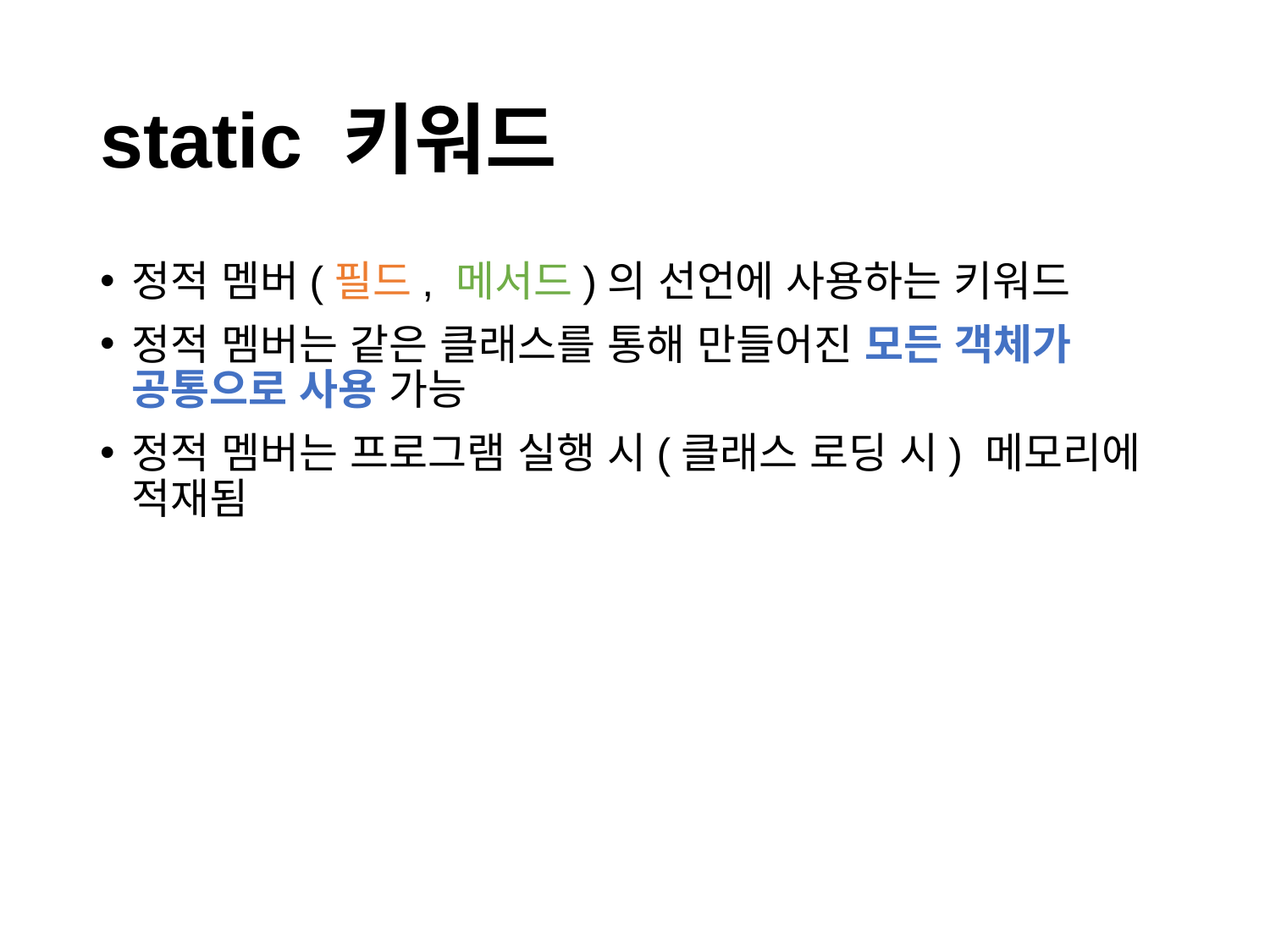

# static 키워드
정적 멤버(필드, 메서드)의 선언에 사용하는 키워드
정적 멤버는 같은 클래스를 통해 만들어진 모든 객체가 공통으로 사용 가능
정적 멤버는 프로그램 실행 시(클래스 로딩 시) 메모리에 적재됨